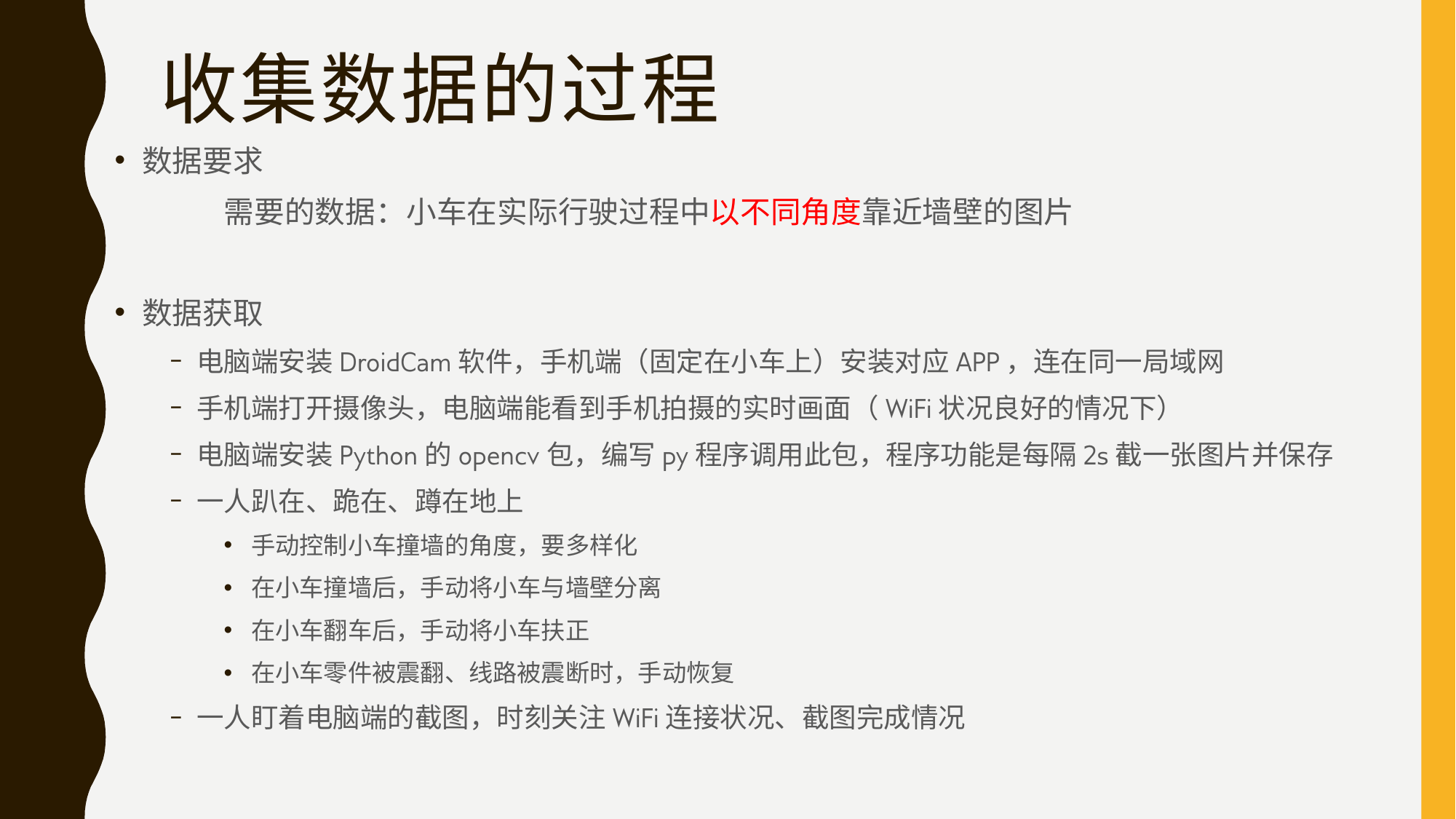

# 收集数据的过程
数据要求
   	需要的数据：小车在实际行驶过程中以不同角度靠近墙壁的图片

数据获取
电脑端安装DroidCam软件，手机端（固定在小车上）安装对应APP，连在同一局域网
手机端打开摄像头，电脑端能看到手机拍摄的实时画面（WiFi状况良好的情况下）
电脑端安装Python的opencv包，编写py程序调用此包，程序功能是每隔2s截一张图片并保存
一人趴在、跪在、蹲在地上
手动控制小车撞墙的角度，要多样化
在小车撞墙后，手动将小车与墙壁分离
在小车翻车后，手动将小车扶正
在小车零件被震翻、线路被震断时，手动恢复
一人盯着电脑端的截图，时刻关注WiFi连接状况、截图完成情况